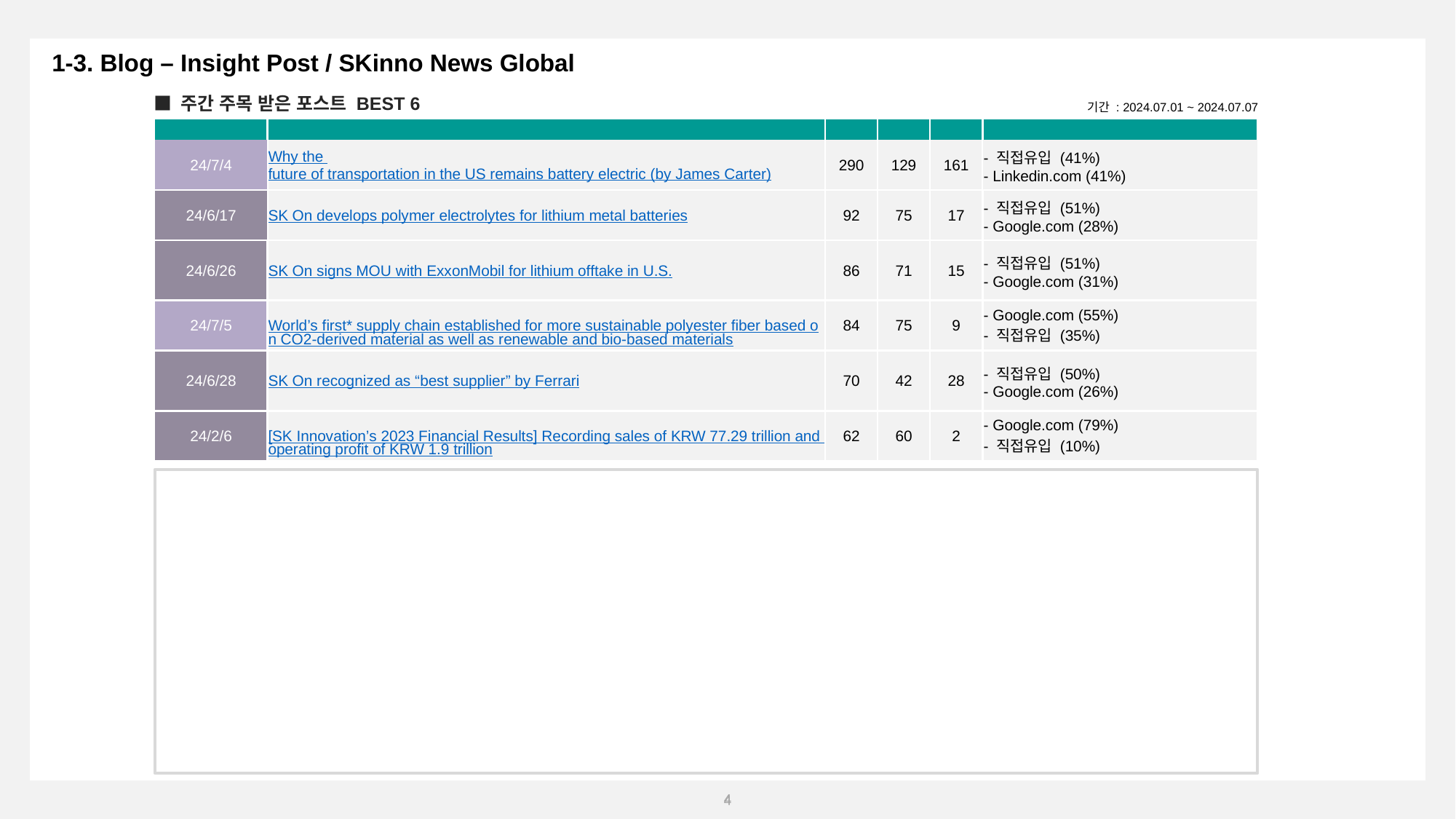

1-3. Blog – Insight Post / SKinno News Global
■ 주간 주목 받은 포스트 BEST 6
기간 : 2024.07.01 ~ 2024.07.07
| 게재 일자 | 포스트명 | 주간 PV | PC | 모바일 | 유입 경로 (구글 애널리틱스) |
| --- | --- | --- | --- | --- | --- |
| 24/7/4 | Why the future of transportation in the US remains battery electric (by James Carter) | 290 | 129 | 161 | - 직접유입 (41%) - Linkedin.com (41%) |
| 24/6/17 | SK On develops polymer electrolytes for lithium metal batteries | 92 | 75 | 17 | - 직접유입 (51%) - Google.com (28%) |
| 24/6/26 | SK On signs MOU with ExxonMobil for lithium offtake in U.S. | 86 | 71 | 15 | - 직접유입 (51%) - Google.com (31%) |
| 24/7/5 | World’s first\* supply chain established for more sustainable polyester fiber based on CO2-derived material as well as renewable and bio-based materials | 84 | 75 | 9 | - Google.com (55%) - 직접유입 (35%) |
| 24/6/28 | SK On recognized as “best supplier” by Ferrari | 70 | 42 | 28 | - 직접유입 (50%) - Google.com (26%) |
| 24/2/6 | [SK Innovation’s 2023 Financial Results] Recording sales of KRW 77.29 trillion and operating profit of KRW 1.9 trillion | 62 | 60 | 2 | - Google.com (79%) - 직접유입 (10%) |